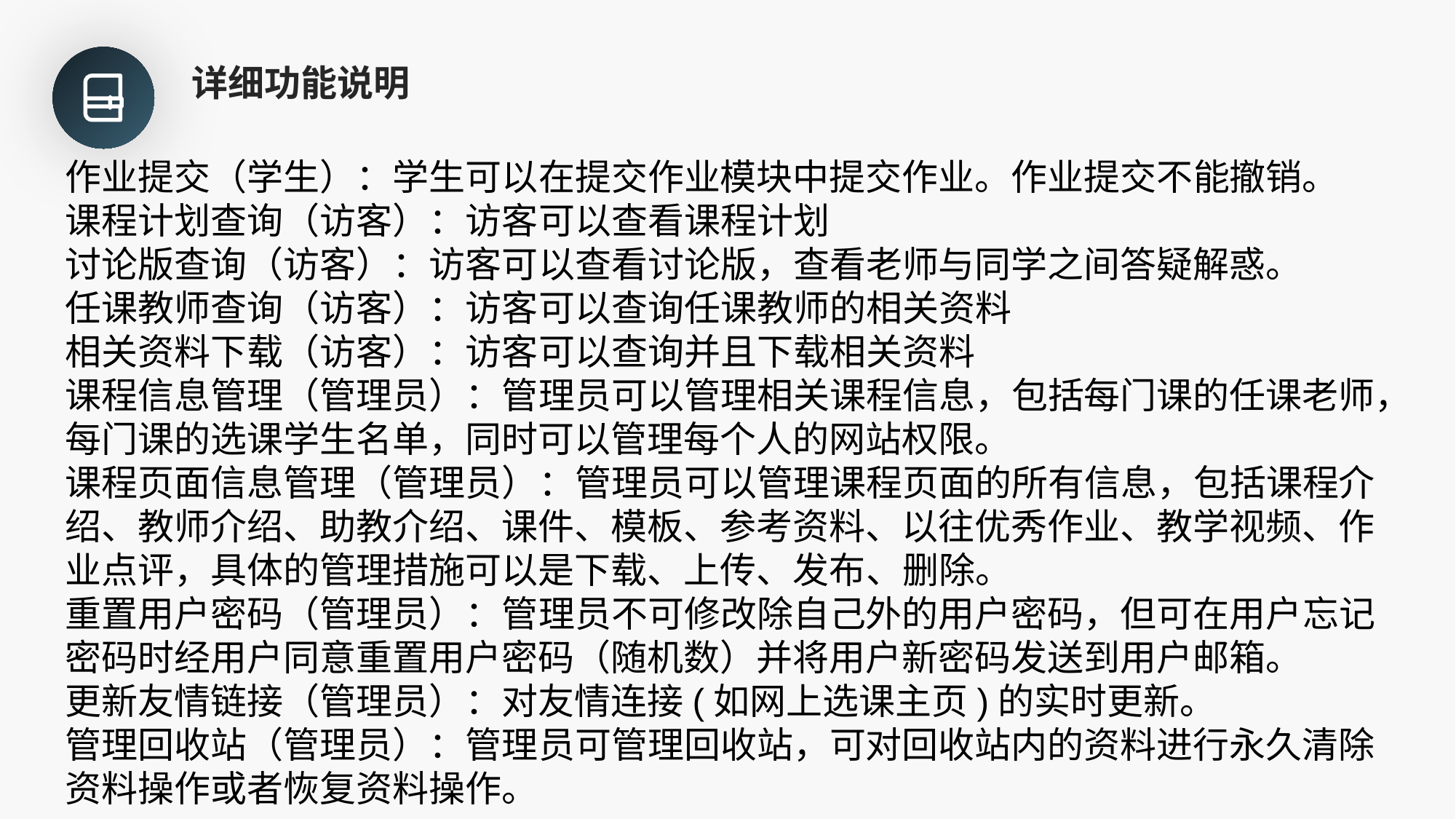

详细功能说明
作业提交（学生）：学生可以在提交作业模块中提交作业。作业提交不能撤销。
课程计划查询（访客）：访客可以查看课程计划
讨论版查询（访客）：访客可以查看讨论版，查看老师与同学之间答疑解惑。
任课教师查询（访客）：访客可以查询任课教师的相关资料
相关资料下载（访客）：访客可以查询并且下载相关资料
课程信息管理（管理员）：管理员可以管理相关课程信息，包括每门课的任课老师，每门课的选课学生名单，同时可以管理每个人的网站权限。
课程页面信息管理（管理员）：管理员可以管理课程页面的所有信息，包括课程介绍、教师介绍、助教介绍、课件、模板、参考资料、以往优秀作业、教学视频、作业点评，具体的管理措施可以是下载、上传、发布、删除。
重置用户密码（管理员）：管理员不可修改除自己外的用户密码，但可在用户忘记密码时经用户同意重置用户密码（随机数）并将用户新密码发送到用户邮箱。
更新友情链接（管理员）：对友情连接(如网上选课主页)的实时更新。
管理回收站（管理员）：管理员可管理回收站，可对回收站内的资料进行永久清除资料操作或者恢复资料操作。